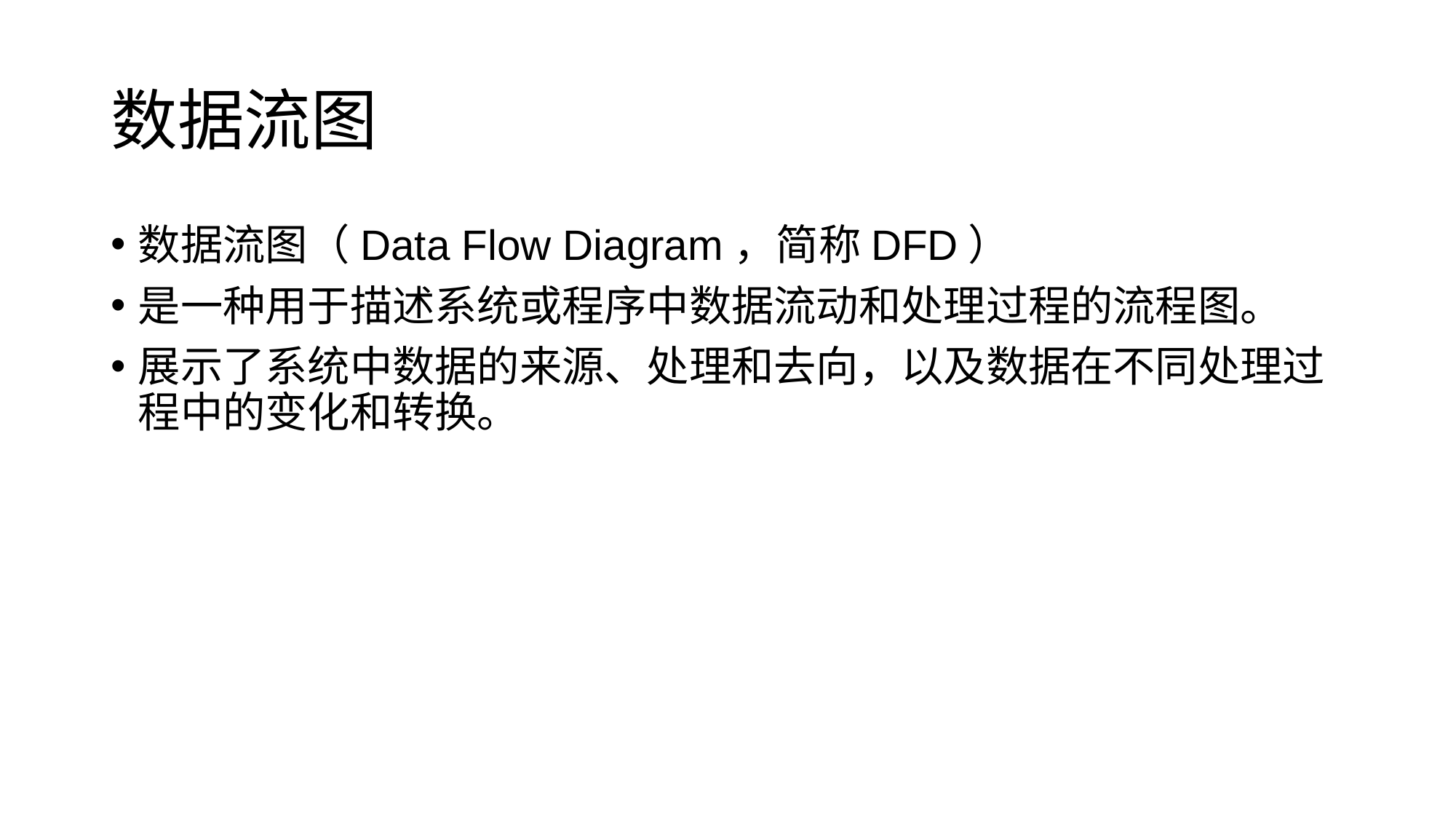

# 数据流图
数据流图（Data Flow Diagram，简称DFD）
是一种用于描述系统或程序中数据流动和处理过程的流程图。
展示了系统中数据的来源、处理和去向，以及数据在不同处理过程中的变化和转换。